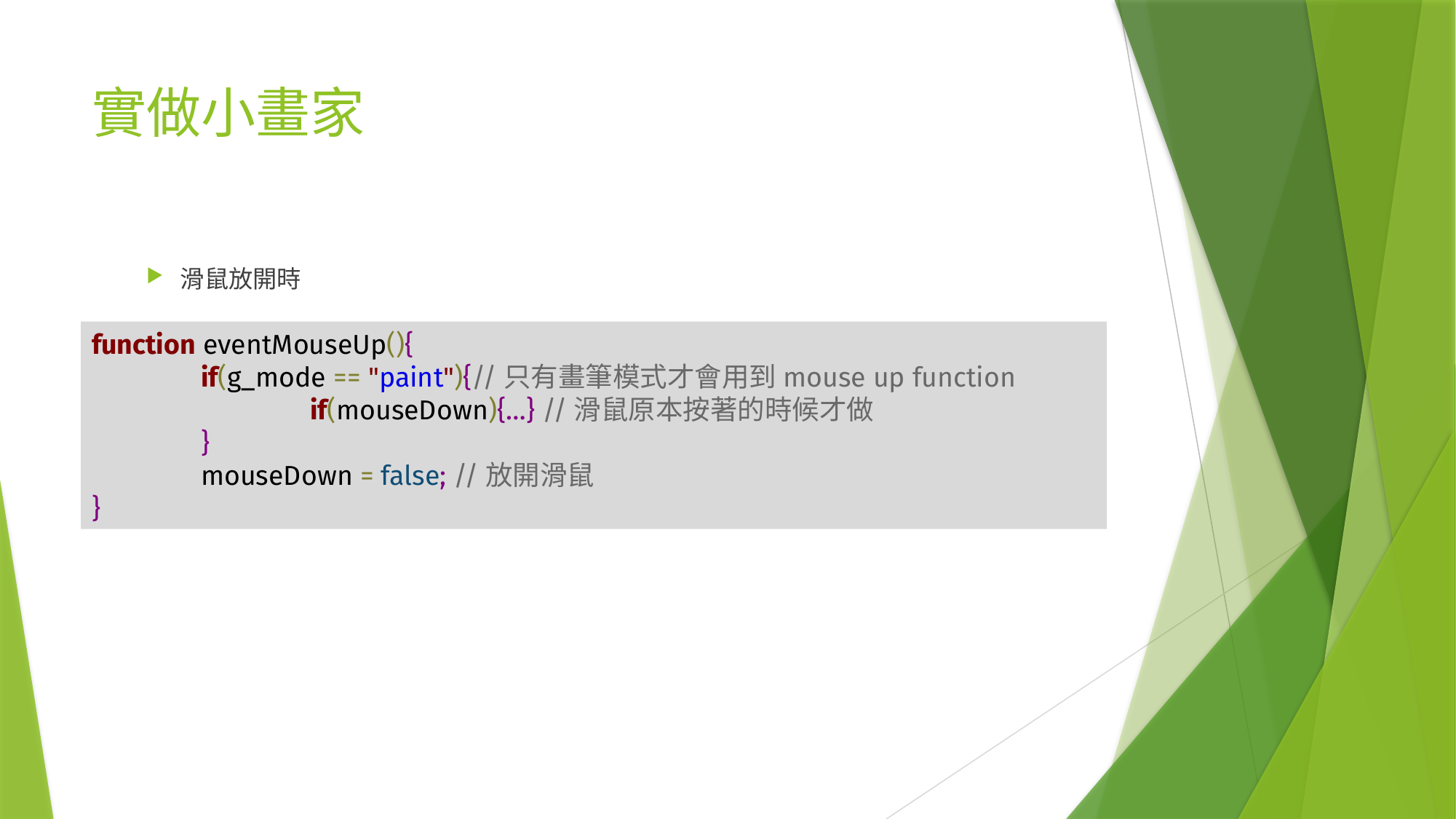

# 實做小畫家
滑鼠放開時

function eventMouseUp(){
	if(g_mode == "paint"){//只有畫筆模式才會用到mouse up function
		if(mouseDown){…} //滑鼠原本按著的時候才做
	}
	mouseDown = false; //放開滑鼠
}